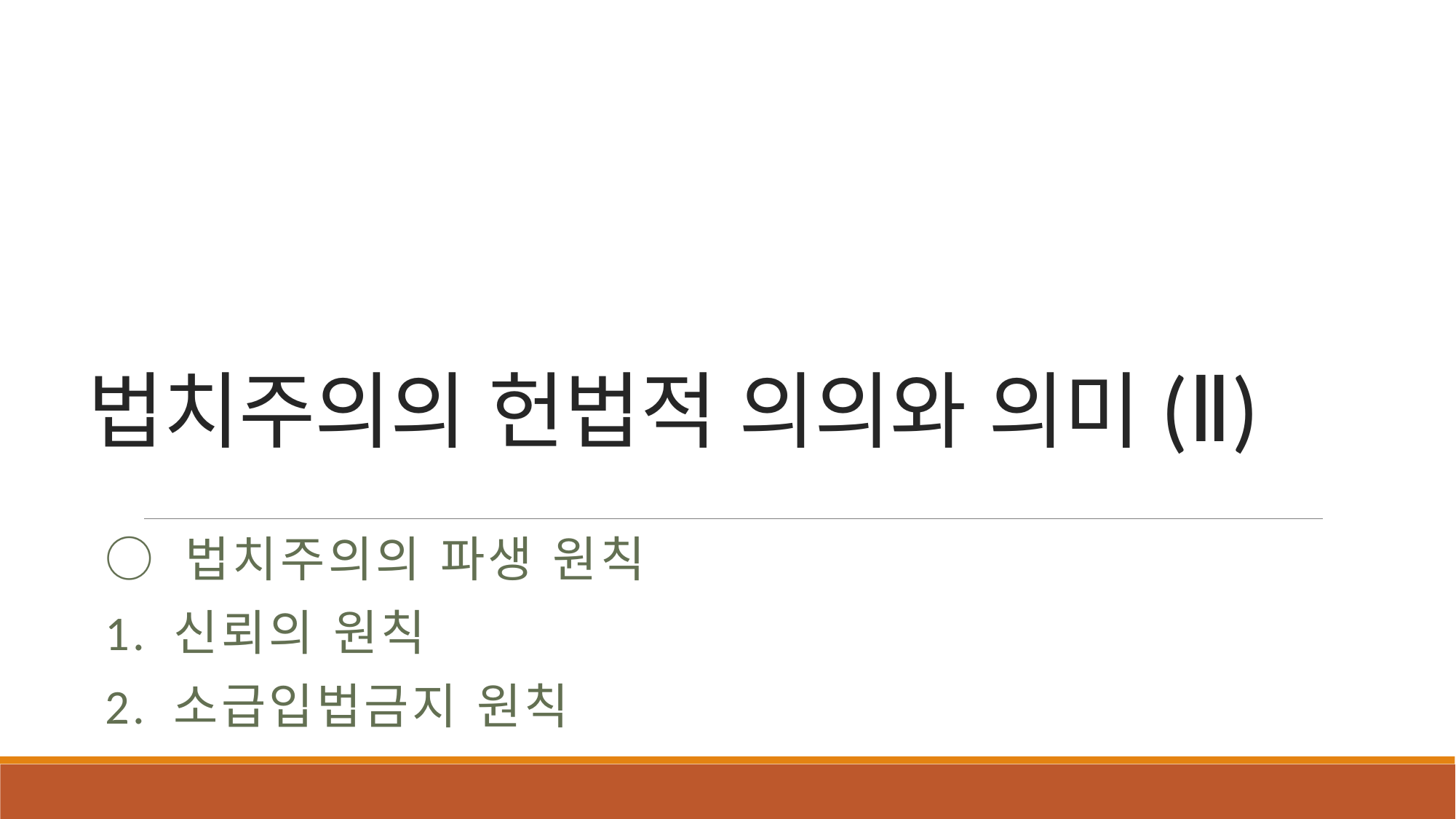

# 법치주의의 헌법적 의의와 의미(Ⅱ)
○ 법치주의의 파생 원칙
1. 신뢰의 원칙
2. 소급입법금지 원칙